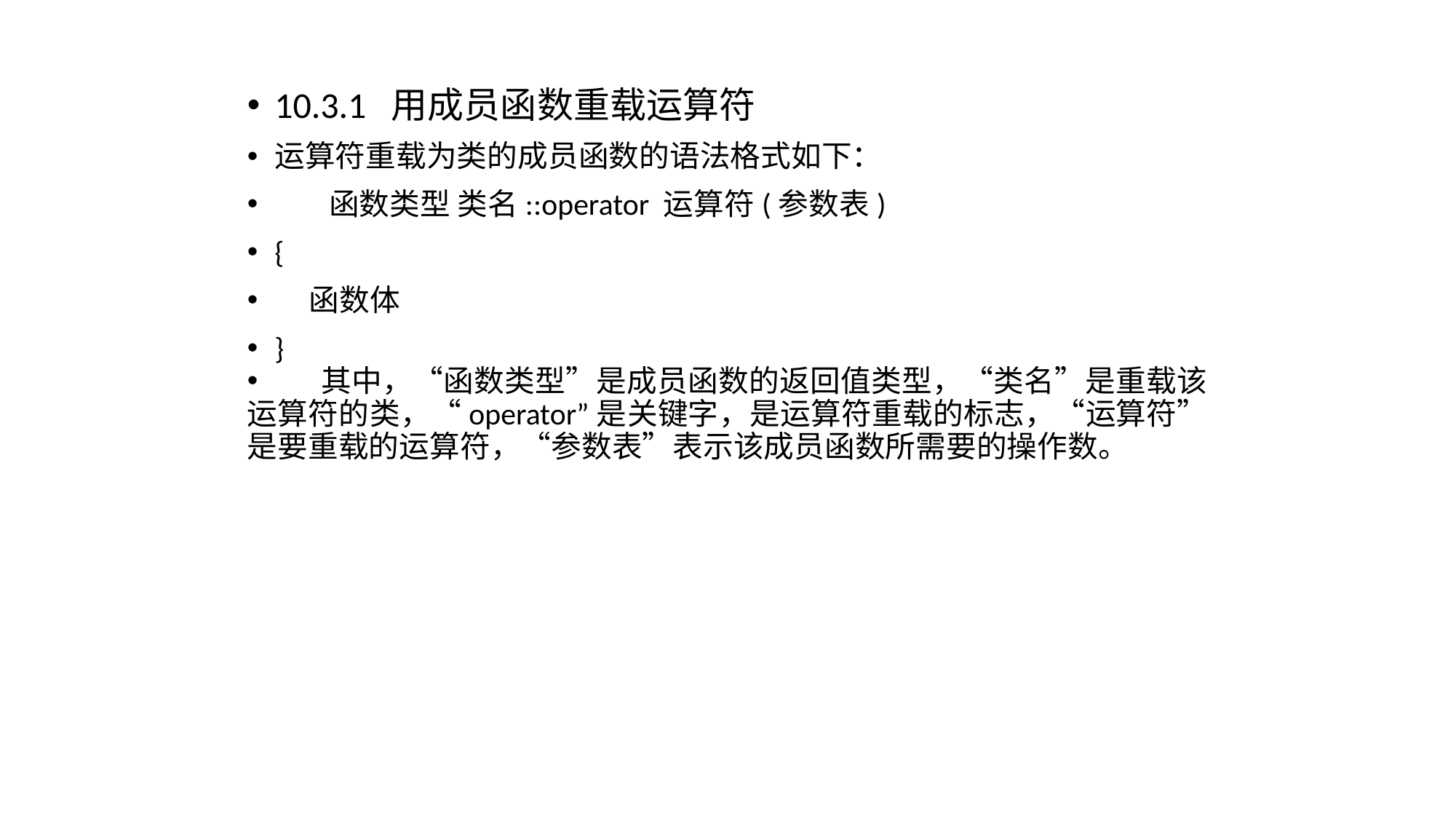

10.3.1  用成员函数重载运算符
运算符重载为类的成员函数的语法格式如下：
       函数类型 类名::operator 运算符(参数表)
{
    函数体
}
        其中，“函数类型”是成员函数的返回值类型，“类名”是重载该运算符的类，“operator”是关键字，是运算符重载的标志，“运算符”是要重载的运算符，“参数表”表示该成员函数所需要的操作数。